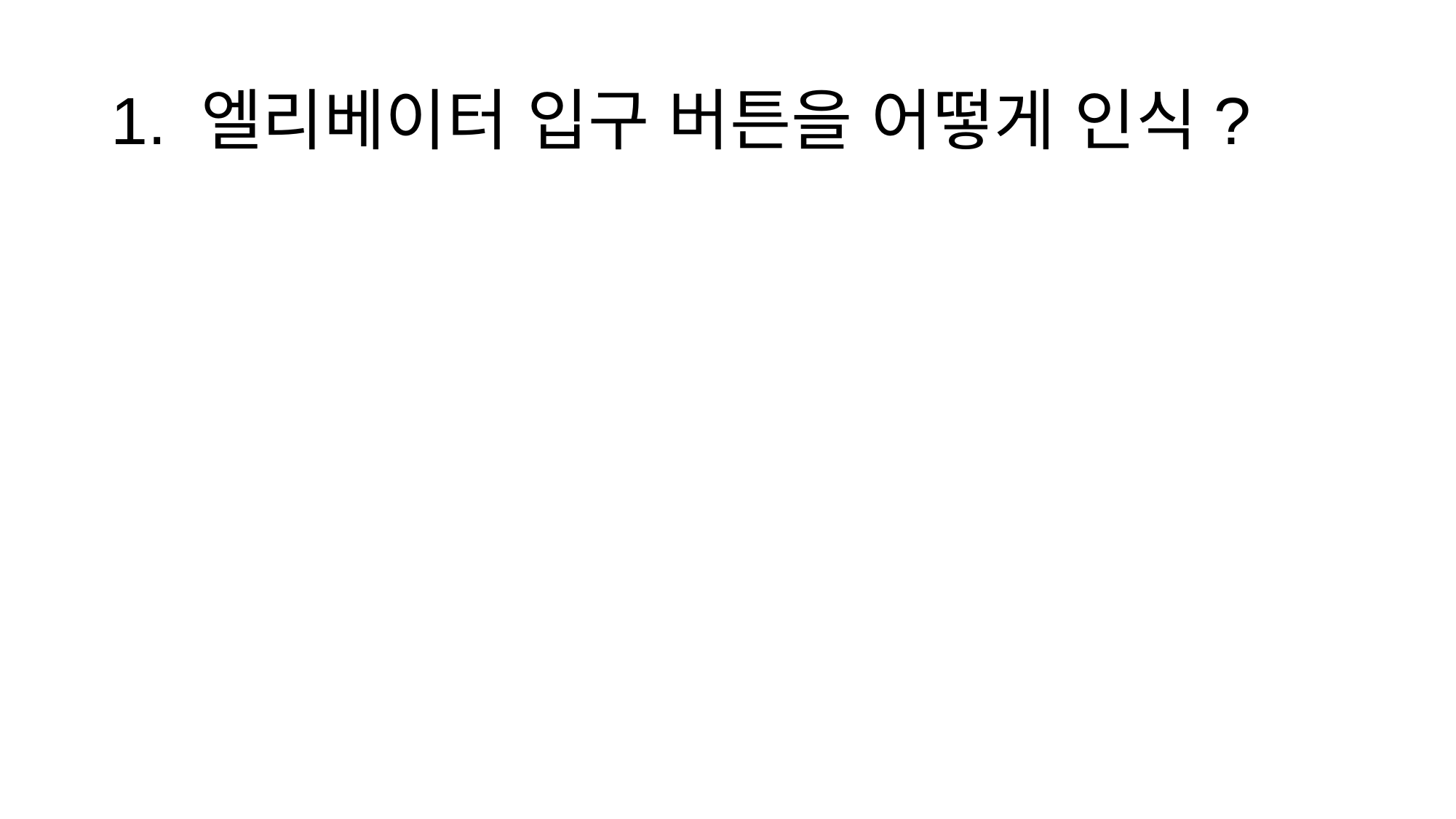

# 1. 엘리베이터 입구 버튼을 어떻게 인식?